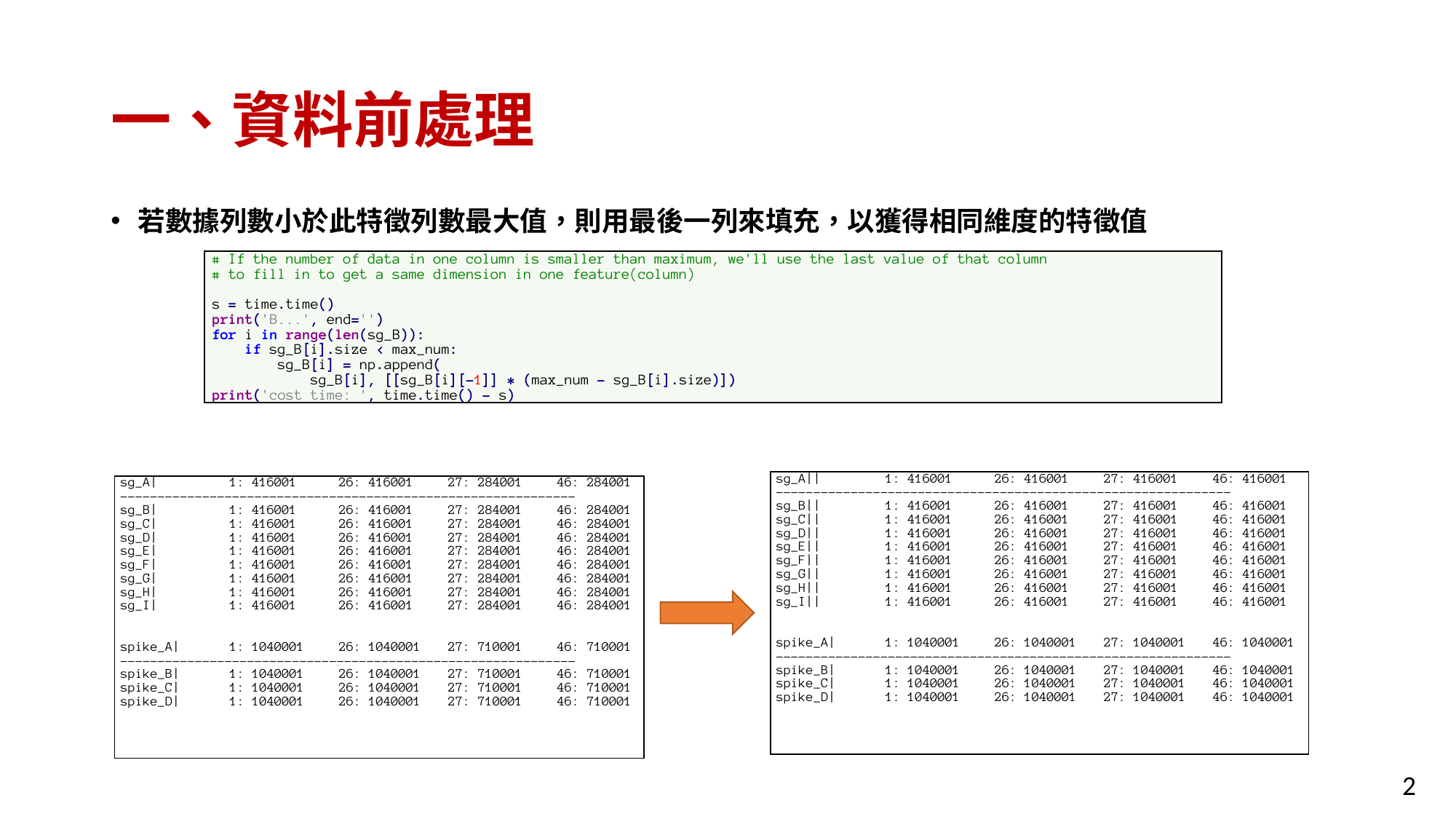

# 一、資料前處理
若數據列數小於此特徵列數最大值，則用最後一列來填充，以獲得相同維度的特徵值

| # If the number of data in one column is smaller than maximum, we'll use the last value of that column # to fill in to get a same dimension in one feature(column)   s = time.time() print('B...', end='') for i in range(len(sg\_B)): if sg\_B[i].size < max\_num: sg\_B[i] = np.append( sg\_B[i], [[sg\_B[i][-1]] \* (max\_num - sg\_B[i].size)]) print('cost time: ', time.time() - s) |
| --- |
| sg\_A|| 1: 416001 26: 416001 27: 416001 46: 416001 ------------------------------------------------------------- sg\_B|| 1: 416001 26: 416001 27: 416001 46: 416001 sg\_C|| 1: 416001 26: 416001 27: 416001 46: 416001 sg\_D|| 1: 416001 26: 416001 27: 416001 46: 416001 sg\_E|| 1: 416001 26: 416001 27: 416001 46: 416001 sg\_F|| 1: 416001 26: 416001 27: 416001 46: 416001 sg\_G|| 1: 416001 26: 416001 27: 416001 46: 416001 sg\_H|| 1: 416001 26: 416001 27: 416001 46: 416001 sg\_I|| 1: 416001 26: 416001 27: 416001 46: 416001     spike\_A| 1: 1040001 26: 1040001 27: 1040001 46: 1040001 ------------------------------------------------------------- spike\_B| 1: 1040001 26: 1040001 27: 1040001 46: 1040001 spike\_C| 1: 1040001 26: 1040001 27: 1040001 46: 1040001 spike\_D| 1: 1040001 26: 1040001 27: 1040001 46: 1040001 |
| --- |
| sg\_A| 1: 416001 26: 416001 27: 284001 46: 284001 ------------------------------------------------------------- sg\_B| 1: 416001 26: 416001 27: 284001 46: 284001 sg\_C| 1: 416001 26: 416001 27: 284001 46: 284001 sg\_D| 1: 416001 26: 416001 27: 284001 46: 284001 sg\_E| 1: 416001 26: 416001 27: 284001 46: 284001 sg\_F| 1: 416001 26: 416001 27: 284001 46: 284001 sg\_G| 1: 416001 26: 416001 27: 284001 46: 284001 sg\_H| 1: 416001 26: 416001 27: 284001 46: 284001 sg\_I| 1: 416001 26: 416001 27: 284001 46: 284001     spike\_A| 1: 1040001 26: 1040001 27: 710001 46: 710001 ------------------------------------------------------------- spike\_B| 1: 1040001 26: 1040001 27: 710001 46: 710001 spike\_C| 1: 1040001 26: 1040001 27: 710001 46: 710001 spike\_D| 1: 1040001 26: 1040001 27: 710001 46: 710001 |
| --- |